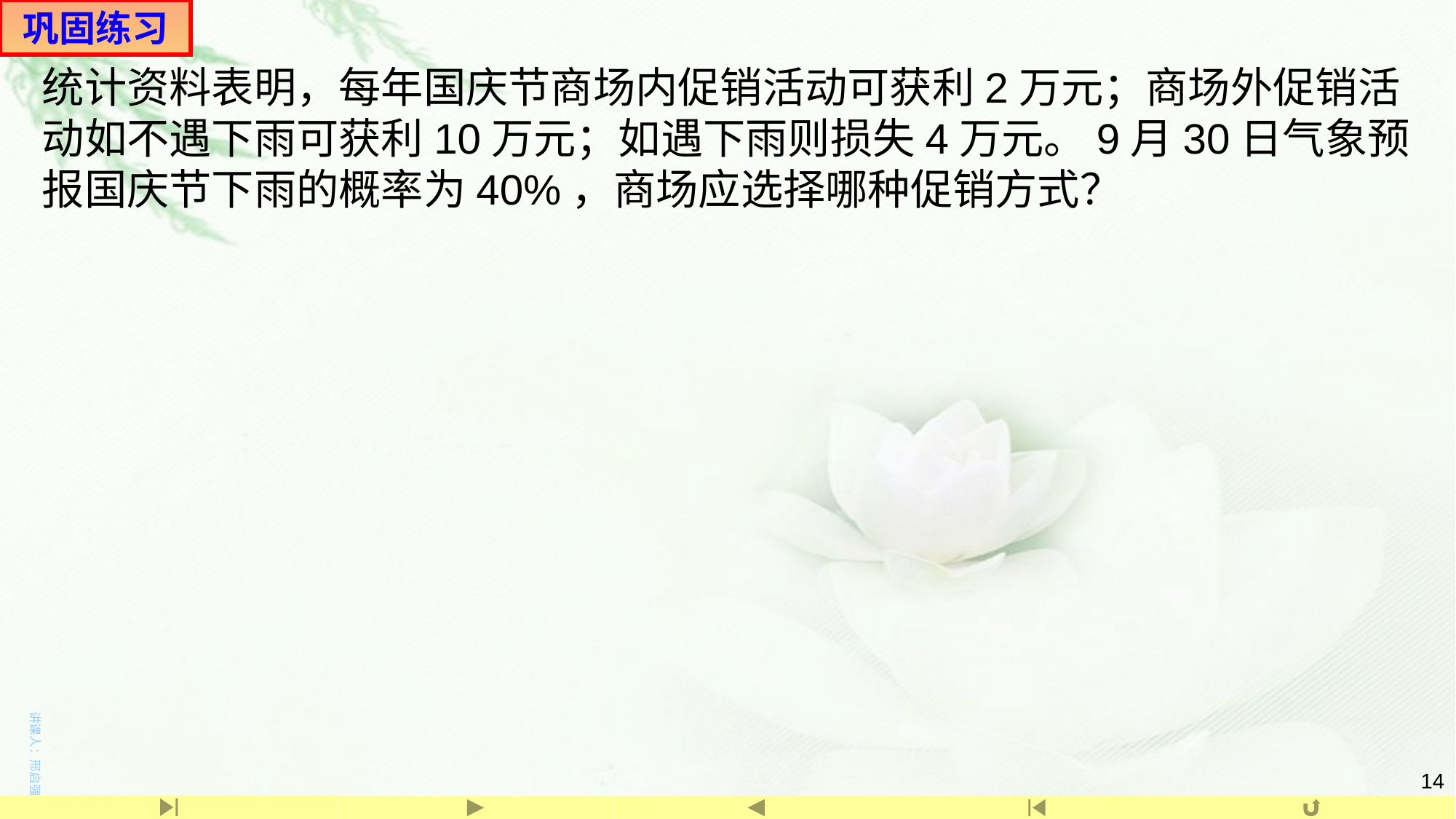

巩固练习
统计资料表明，每年国庆节商场内促销活动可获利2万元；商场外促销活动如不遇下雨可获利10万元；如遇下雨则损失4万元。9月30日气象预报国庆节下雨的概率为40%，商场应选择哪种促销方式？